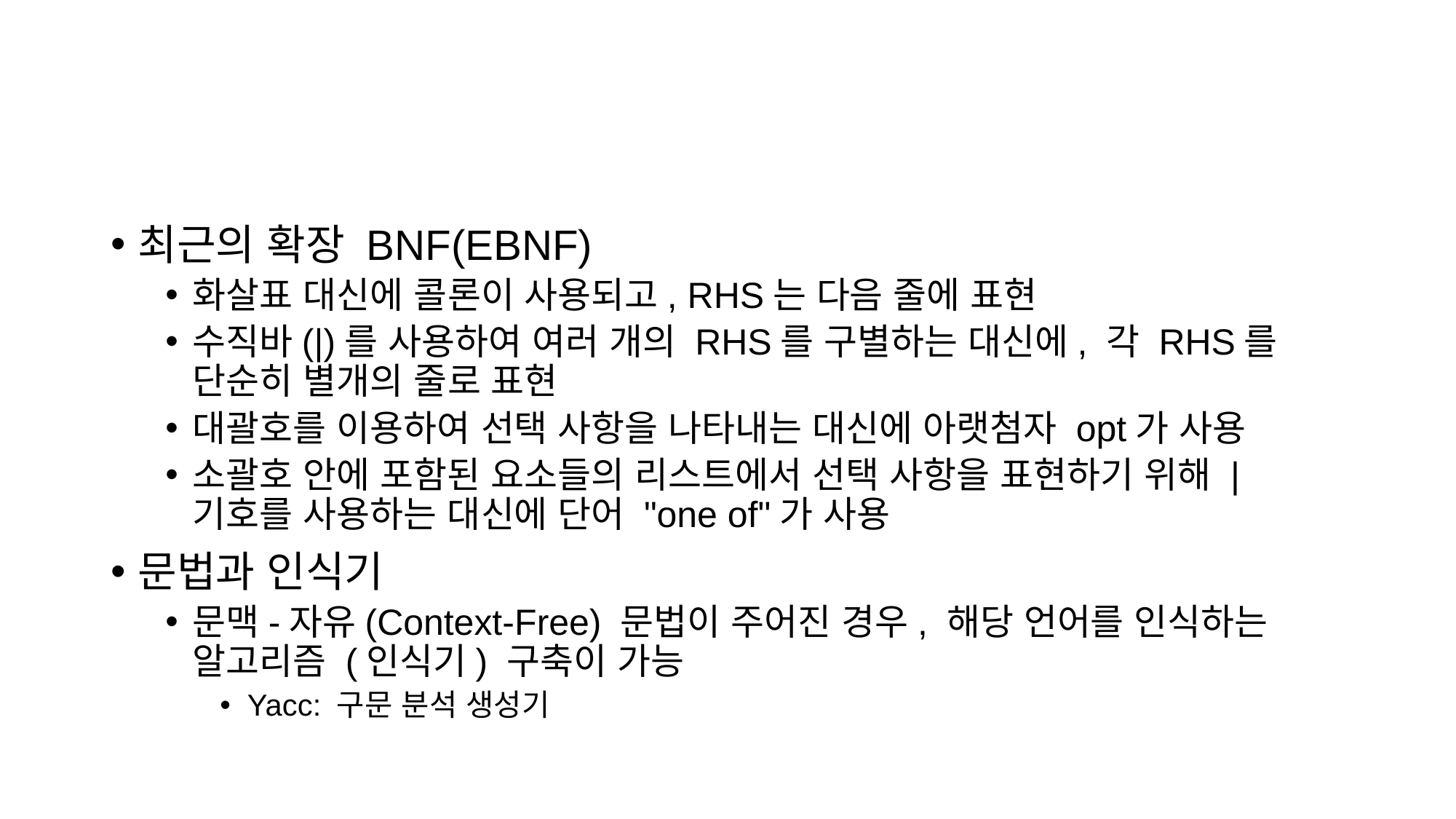

#
최근의 확장 BNF(EBNF)
화살표 대신에 콜론이 사용되고, RHS는 다음 줄에 표현
수직바(|)를 사용하여 여러 개의 RHS를 구별하는 대신에, 각 RHS를 단순히 별개의 줄로 표현
대괄호를 이용하여 선택 사항을 나타내는 대신에 아랫첨자 opt가 사용
소괄호 안에 포함된 요소들의 리스트에서 선택 사항을 표현하기 위해 | 기호를 사용하는 대신에 단어 "one of"가 사용
문법과 인식기
문맥-자유(Context-Free) 문법이 주어진 경우, 해당 언어를 인식하는 알고리즘 (인식기) 구축이 가능
Yacc: 구문 분석 생성기